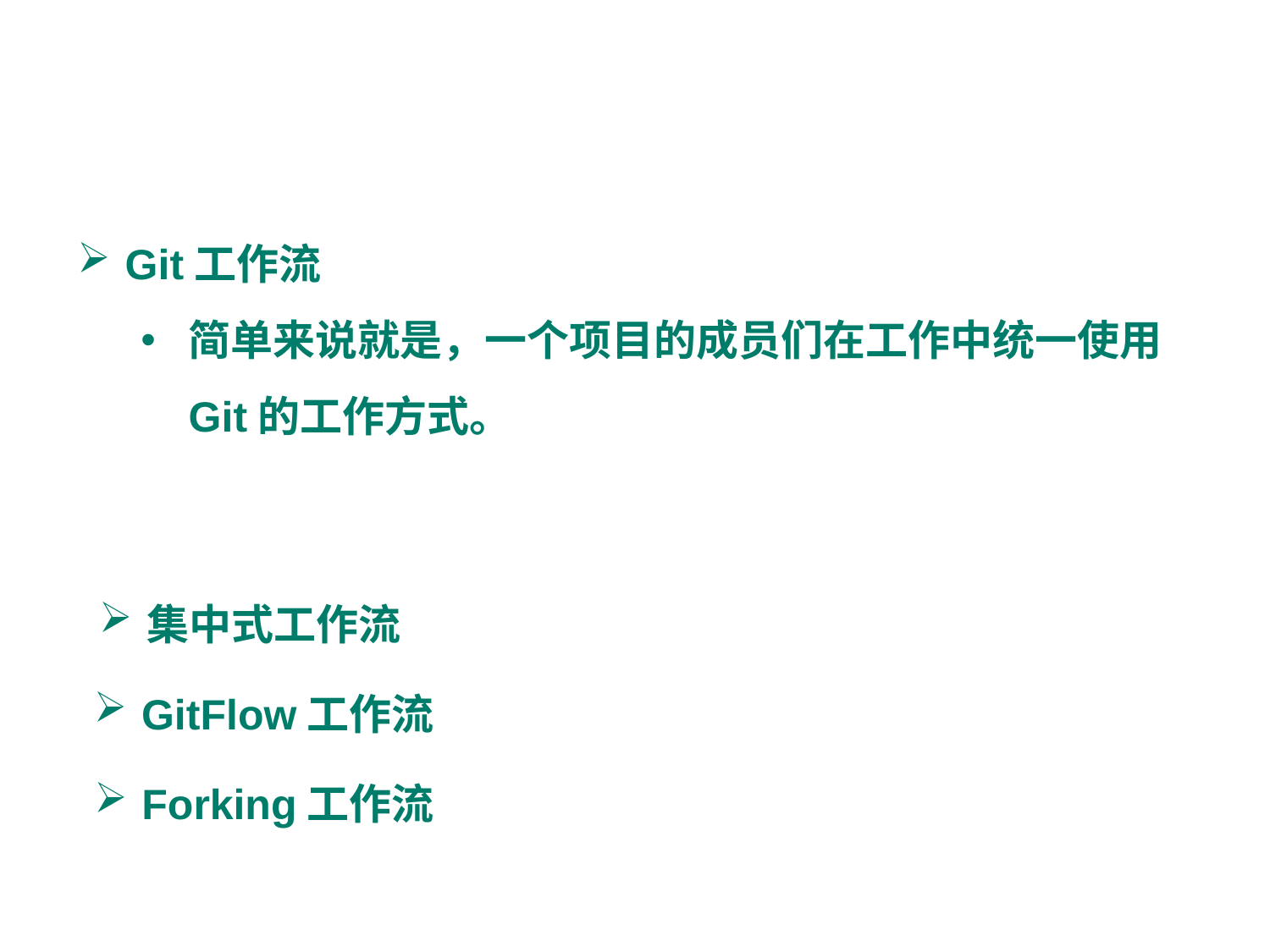

Git工作流
Git工作流
简单来说就是，一个项目的成员们在工作中统一使用Git的工作方式。
集中式工作流
GitFlow工作流
Forking工作流